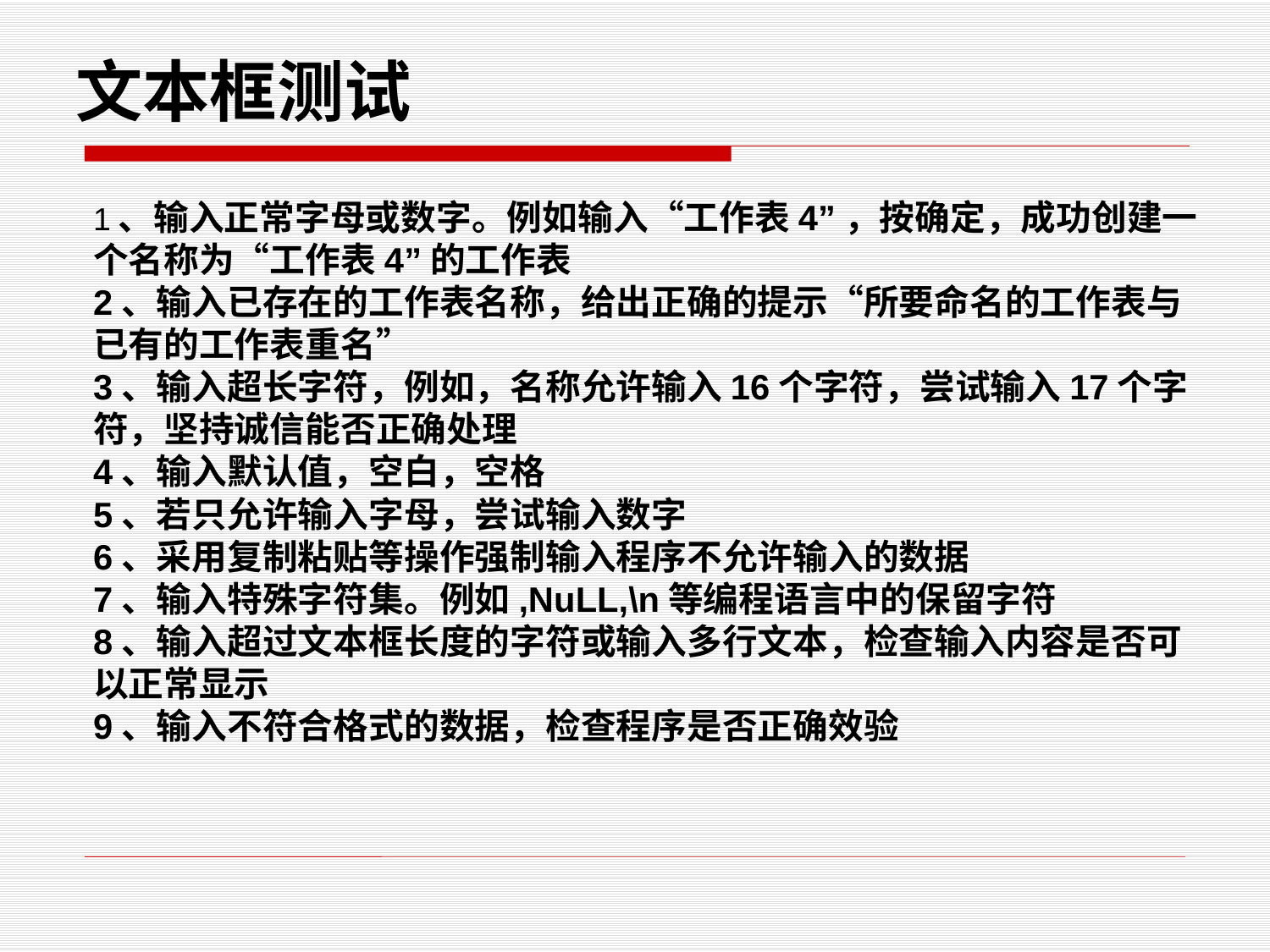

文本框测试
1、输入正常字母或数字。例如输入“工作表4”，按确定，成功创建一个名称为“工作表4”的工作表
2、输入已存在的工作表名称，给出正确的提示“所要命名的工作表与已有的工作表重名”
3、输入超长字符，例如，名称允许输入16个字符，尝试输入17个字符，坚持诚信能否正确处理
4、输入默认值，空白，空格
5、若只允许输入字母，尝试输入数字
6、采用复制粘贴等操作强制输入程序不允许输入的数据
7、输入特殊字符集。例如,NuLL,\n等编程语言中的保留字符
8、输入超过文本框长度的字符或输入多行文本，检查输入内容是否可以正常显示
9、输入不符合格式的数据，检查程序是否正确效验